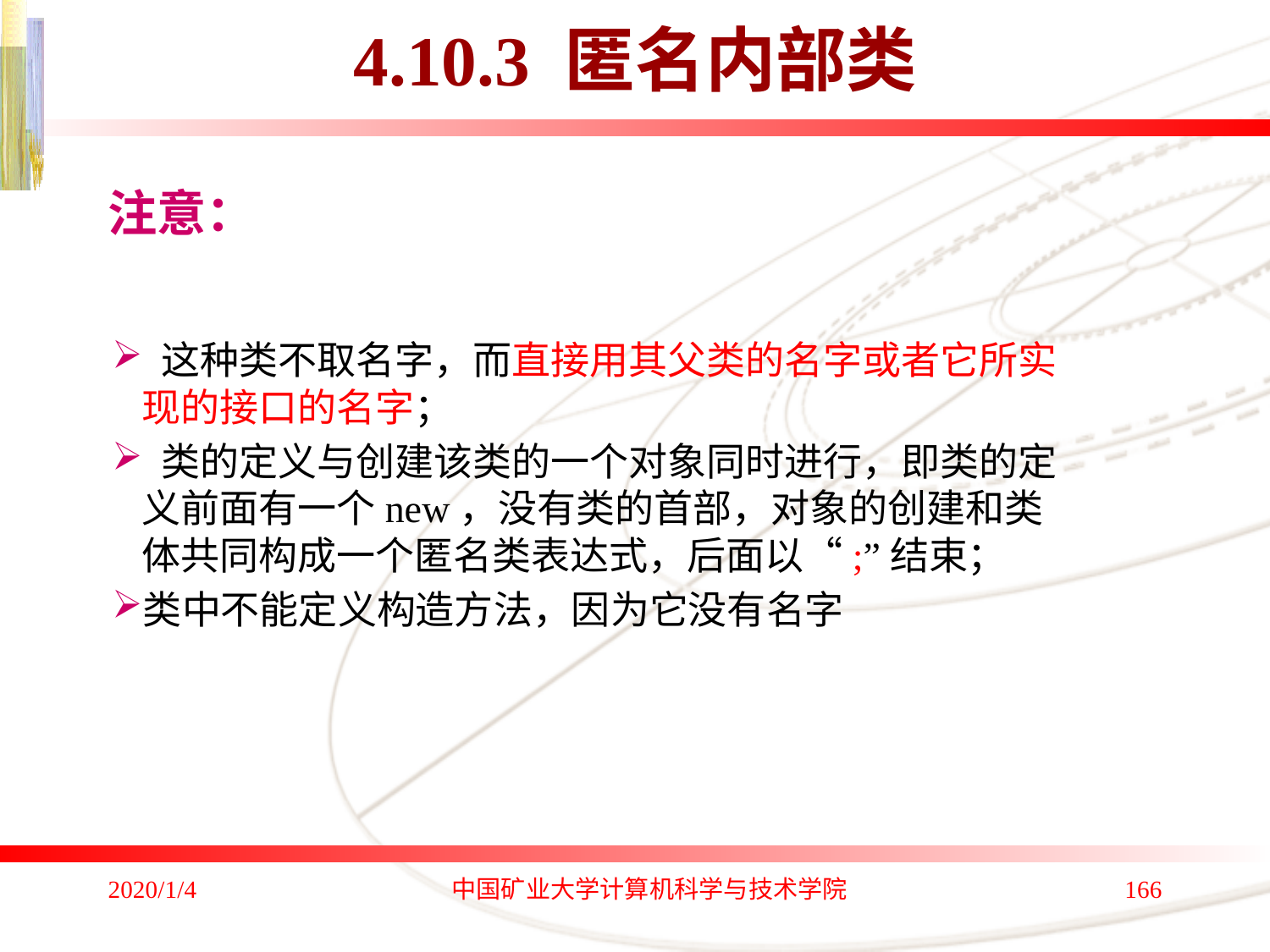

# 4.10.3 匿名内部类
注意：
 这种类不取名字，而直接用其父类的名字或者它所实现的接口的名字；
 类的定义与创建该类的一个对象同时进行，即类的定义前面有一个new，没有类的首部，对象的创建和类体共同构成一个匿名类表达式，后面以“;”结束；
类中不能定义构造方法，因为它没有名字
2020/1/4
中国矿业大学计算机科学与技术学院
166